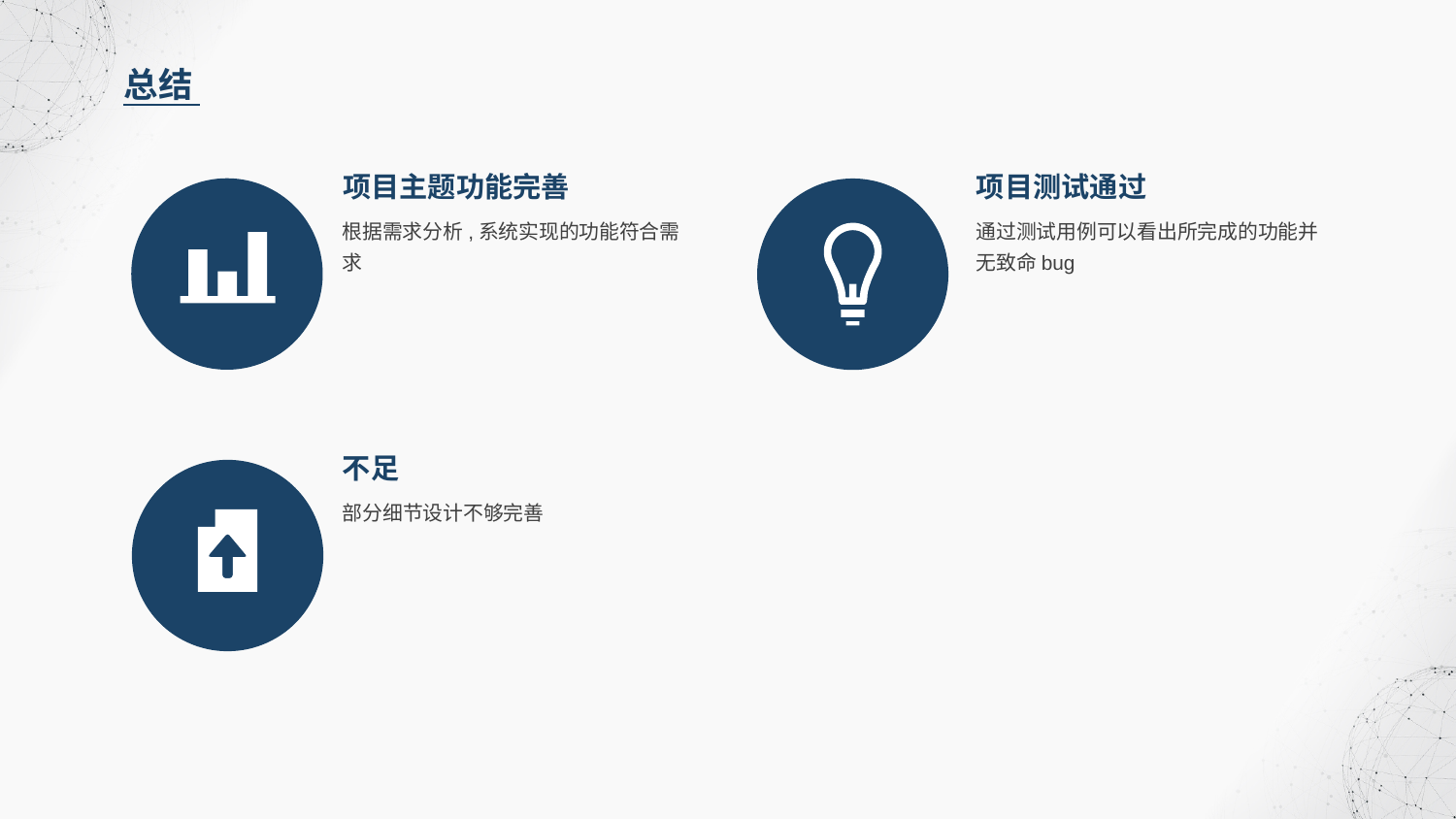

总结
项目主题功能完善
项目测试通过

根据需求分析,系统实现的功能符合需求
通过测试用例可以看出所完成的功能并无致命bug
不足

部分细节设计不够完善